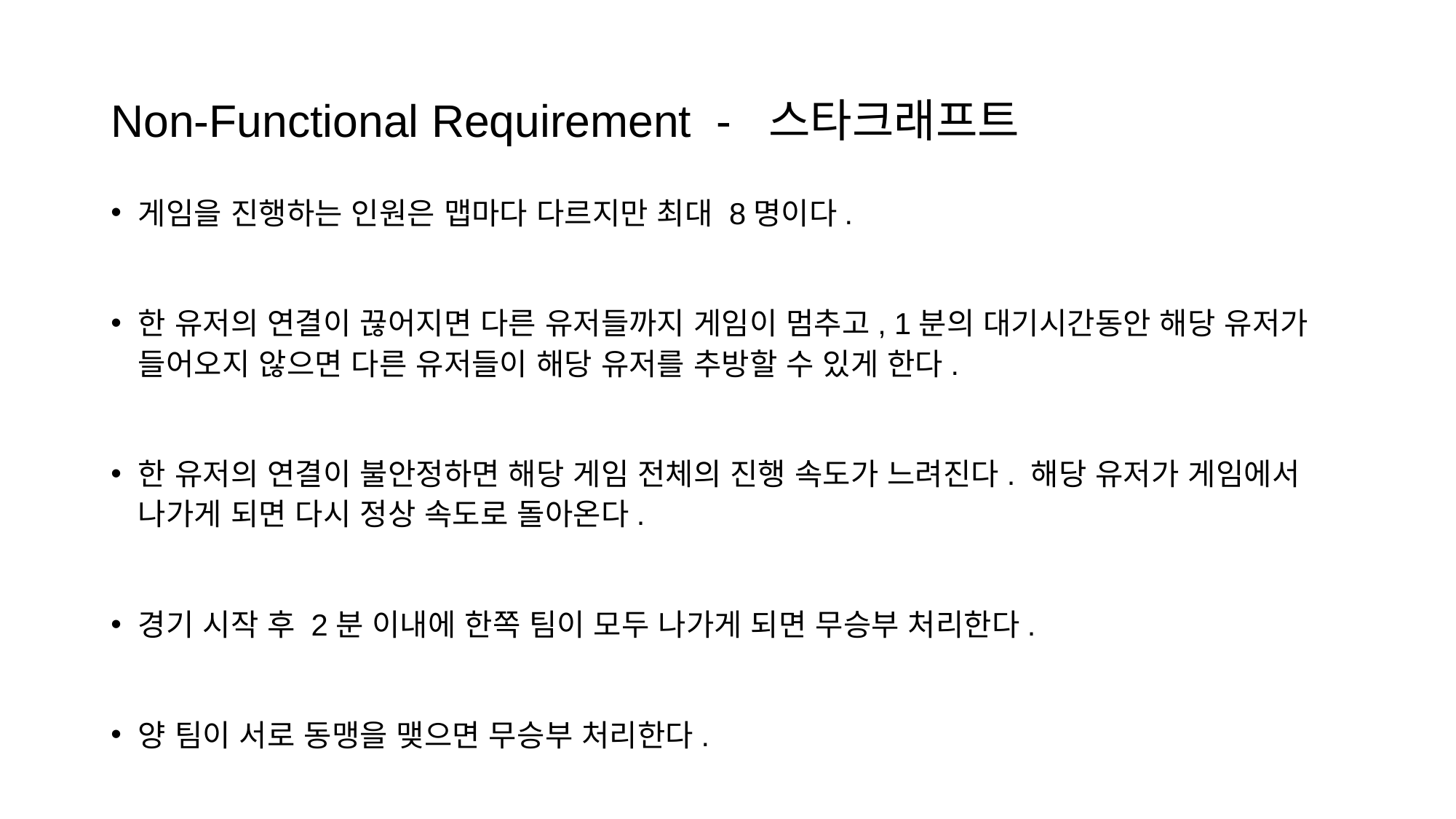

# Non-Functional Requirement  -  스타크래프트
게임을 진행하는 인원은 맵마다 다르지만 최대 8명이다.

한 유저의 연결이 끊어지면 다른 유저들까지 게임이 멈추고, 1분의 대기시간동안 해당 유저가 들어오지 않으면 다른 유저들이 해당 유저를 추방할 수 있게 한다.

한 유저의 연결이 불안정하면 해당 게임 전체의 진행 속도가 느려진다. 해당 유저가 게임에서 나가게 되면 다시 정상 속도로 돌아온다.

경기 시작 후 2분 이내에 한쪽 팀이 모두 나가게 되면 무승부 처리한다.

양 팀이 서로 동맹을 맺으면 무승부 처리한다.